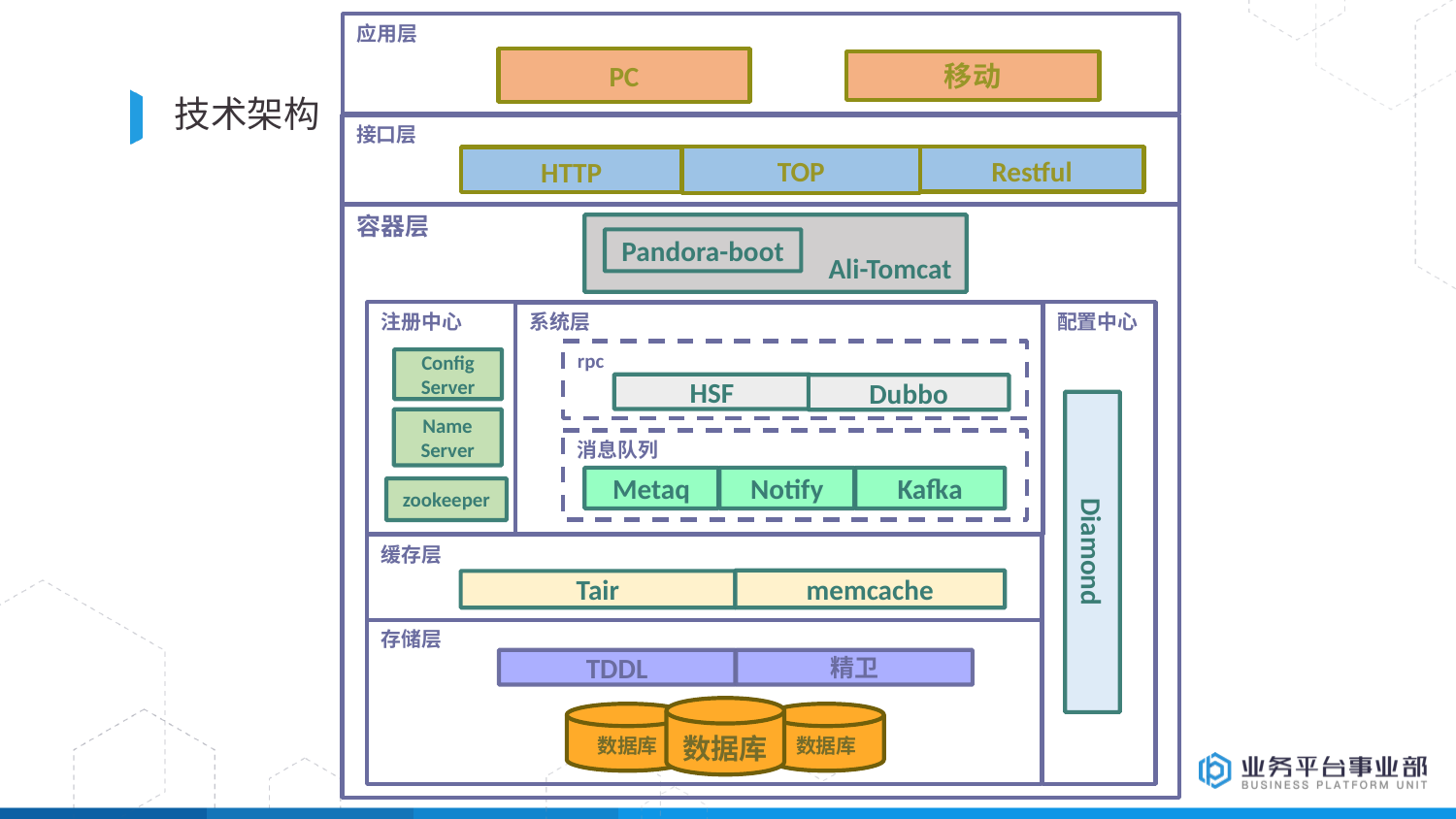

应用层
PC
移动
# 技术架构
接口层
TOP
Restful
HTTP
容器层
Ali-Tomcat
Pandora-boot
注册中心
配置中心
系统层
rpc
Config Server
HSF
Dubbo
Diamond
Name Server
消息队列
Metaq
Notify
Kafka
zookeeper
缓存层
memcache
Tair
存储层
精卫
TDDL
数据库
数据库
数据库